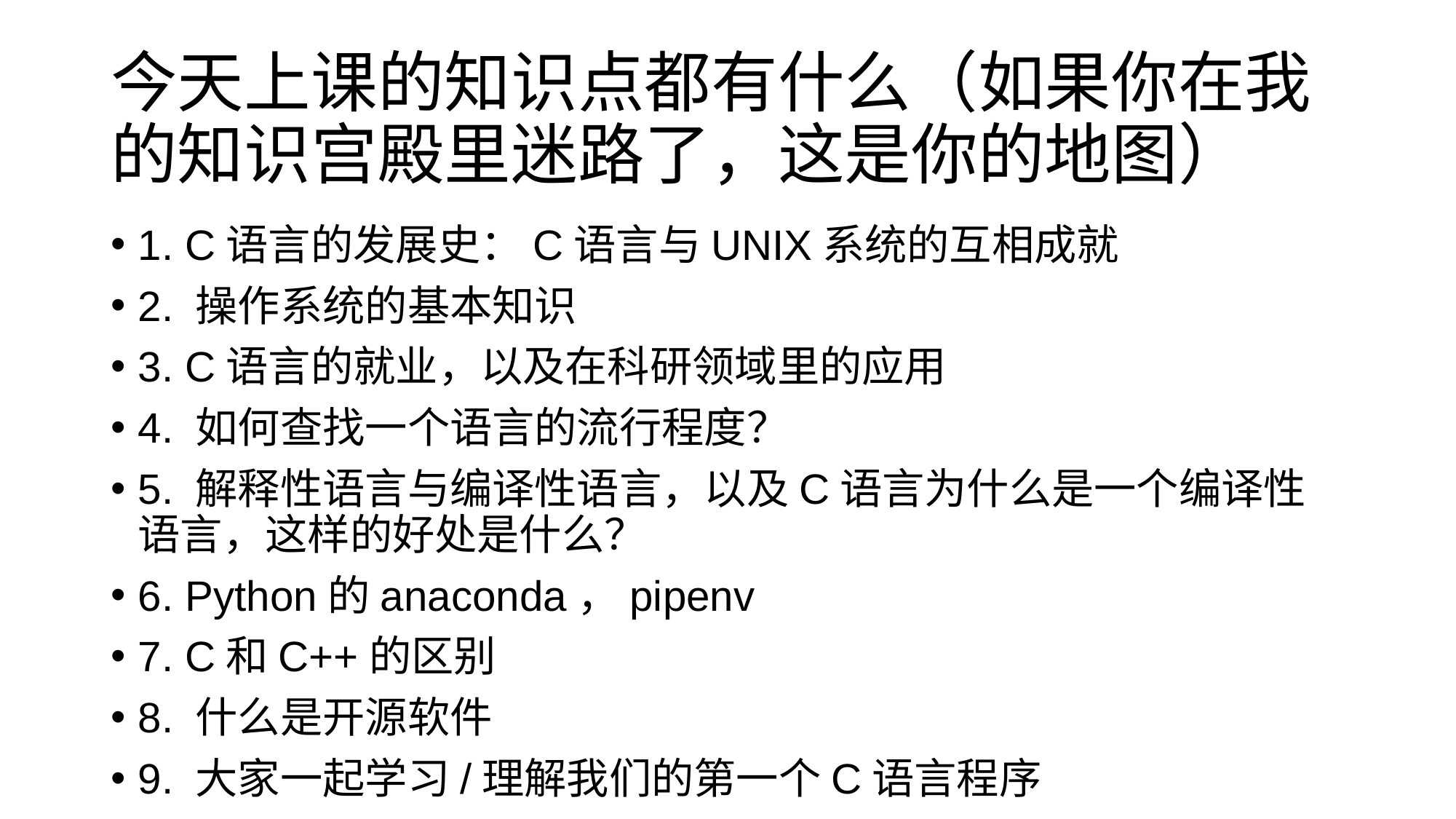

# 今天上课的知识点都有什么（如果你在我的知识宫殿里迷路了，这是你的地图）
1. C语言的发展史：C语言与UNIX系统的互相成就
2. 操作系统的基本知识
3. C语言的就业，以及在科研领域里的应用
4. 如何查找一个语言的流行程度？
5. 解释性语言与编译性语言，以及C语言为什么是一个编译性语言，这样的好处是什么？
6. Python的anaconda，pipenv
7. C和C++的区别
8. 什么是开源软件
9. 大家一起学习/理解我们的第一个C语言程序